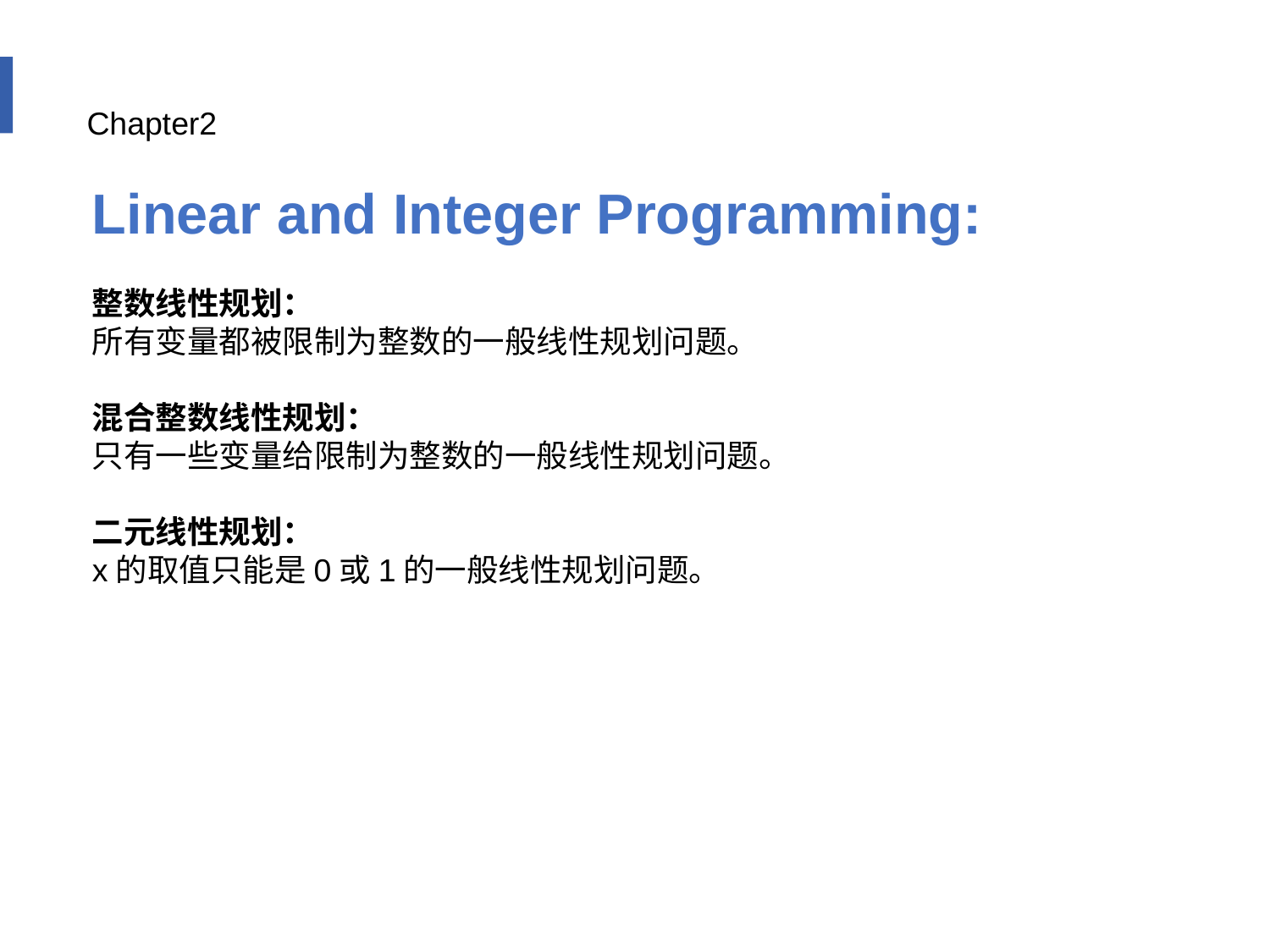

Chapter2
Linear and Integer Programming:

整数线性规划：
所有变量都被限制为整数的一般线性规划问题。

混合整数线性规划：
只有一些变量给限制为整数的一般线性规划问题。

二元线性规划：
x的取值只能是0或1的一般线性规划问题。